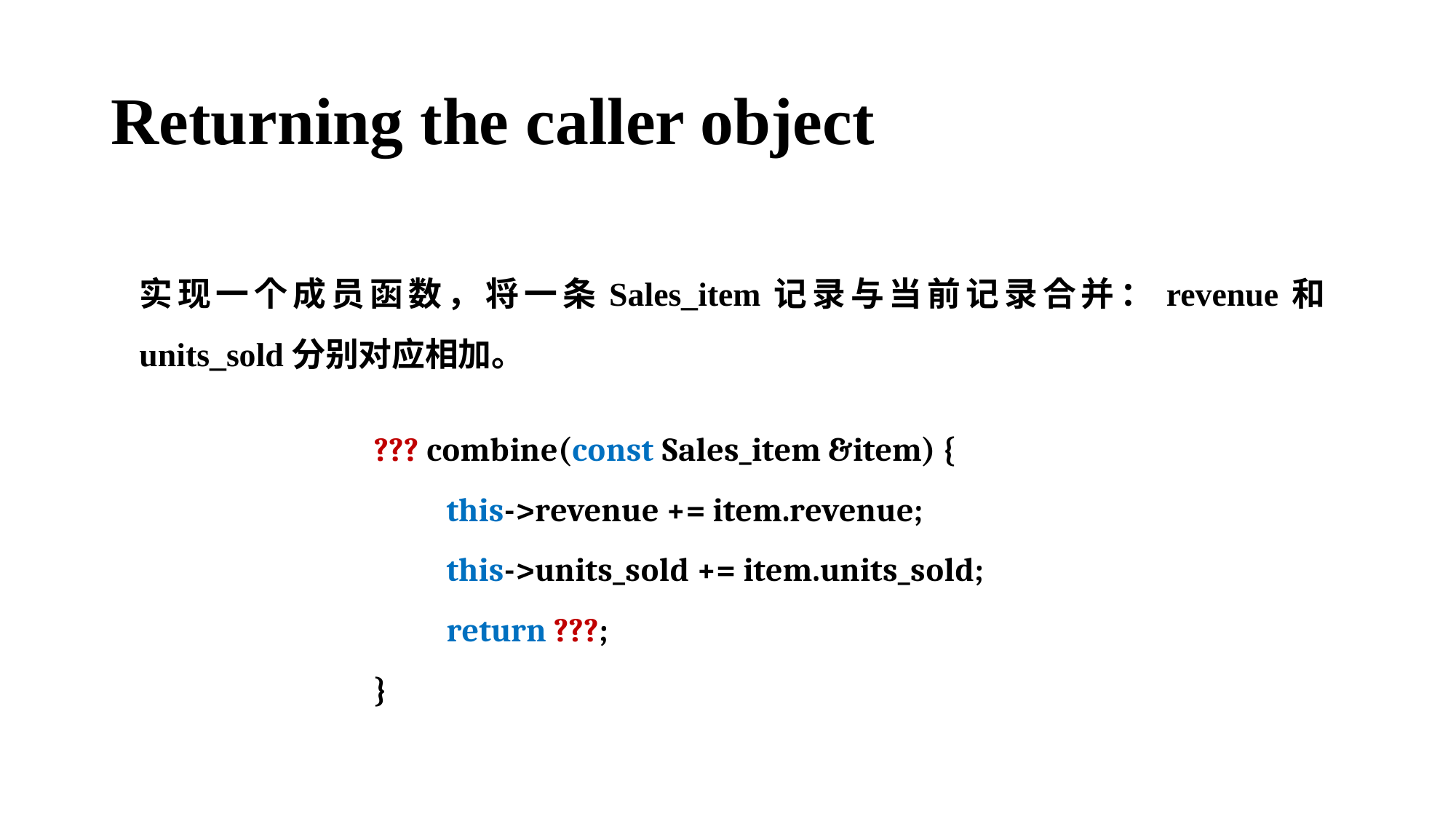

# Returning the caller object
实现一个成员函数，将一条Sales_item记录与当前记录合并：revenue和units_sold分别对应相加。
??? combine(const Sales_item &item) {
          this->revenue += item.revenue;
          this->units_sold += item.units_sold;
          return ???;
}